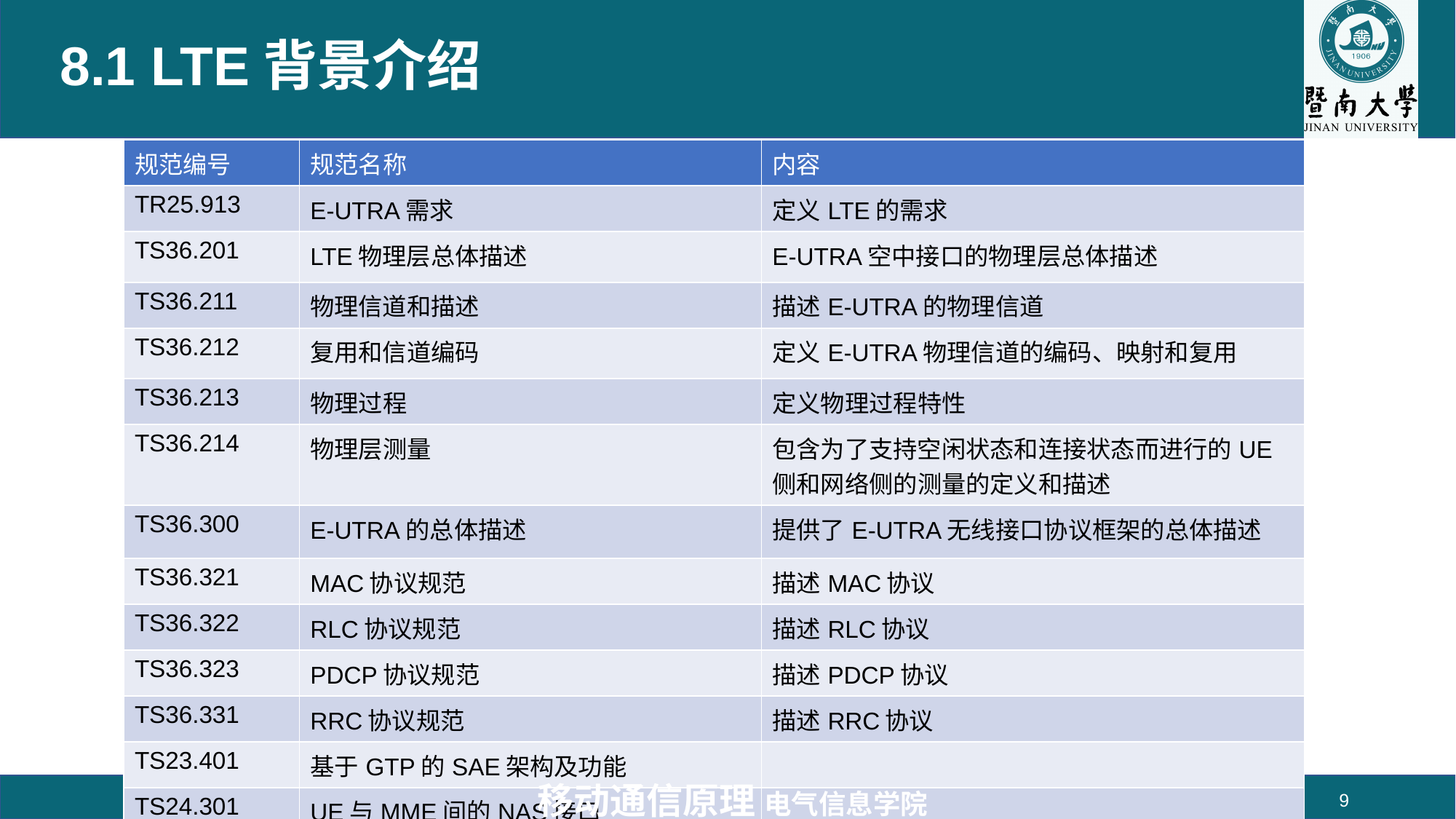

# 8.1 LTE背景介绍
| 规范编号 | 规范名称 | 内容 |
| --- | --- | --- |
| TR25.913 | E-UTRA需求 | 定义LTE的需求 |
| TS36.201 | LTE物理层总体描述 | E-UTRA空中接口的物理层总体描述 |
| TS36.211 | 物理信道和描述 | 描述E-UTRA的物理信道 |
| TS36.212 | 复用和信道编码 | 定义E-UTRA物理信道的编码、映射和复用 |
| TS36.213 | 物理过程 | 定义物理过程特性 |
| TS36.214 | 物理层测量 | 包含为了支持空闲状态和连接状态而进行的UE侧和网络侧的测量的定义和描述 |
| TS36.300 | E-UTRA的总体描述 | 提供了E-UTRA无线接口协议框架的总体描述 |
| TS36.321 | MAC协议规范 | 描述MAC协议 |
| TS36.322 | RLC协议规范 | 描述RLC协议 |
| TS36.323 | PDCP协议规范 | 描述PDCP协议 |
| TS36.331 | RRC协议规范 | 描述RRC协议 |
| TS23.401 | 基于GTP的SAE架构及功能 |  |
| TS24.301 | UE与MME间的NAS接口 |  |
移动通信原理 电气信息学院
9